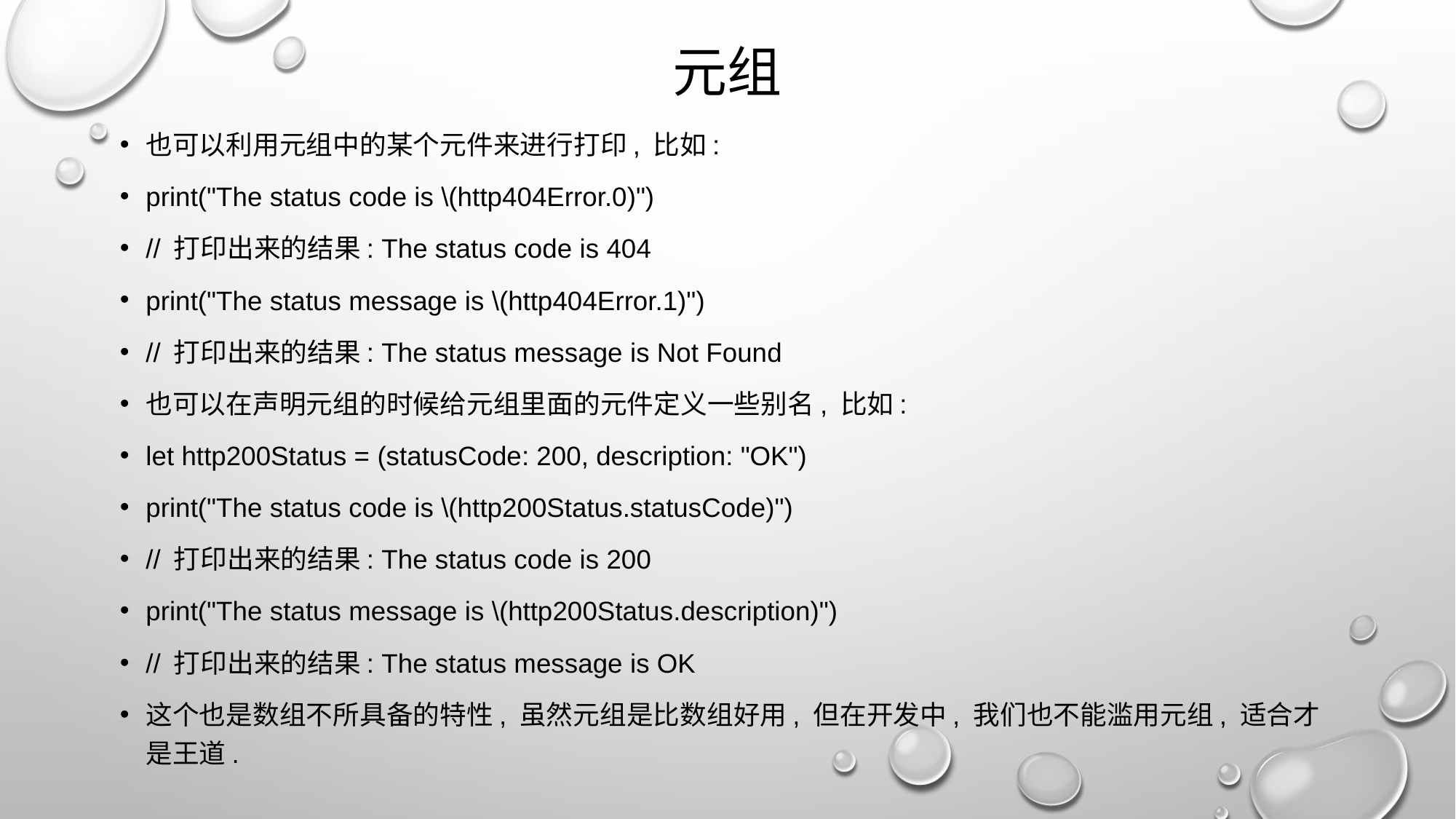

# 元组
也可以利用元组中的某个元件来进行打印, 比如:
print("The status code is \(http404Error.0)")
// 打印出来的结果: The status code is 404
print("The status message is \(http404Error.1)")
// 打印出来的结果: The status message is Not Found
也可以在声明元组的时候给元组里面的元件定义一些别名, 比如:
let http200Status = (statusCode: 200, description: "OK")
print("The status code is \(http200Status.statusCode)")
// 打印出来的结果: The status code is 200
print("The status message is \(http200Status.description)")
// 打印出来的结果: The status message is OK
这个也是数组不所具备的特性, 虽然元组是比数组好用, 但在开发中, 我们也不能滥用元组, 适合才是王道.